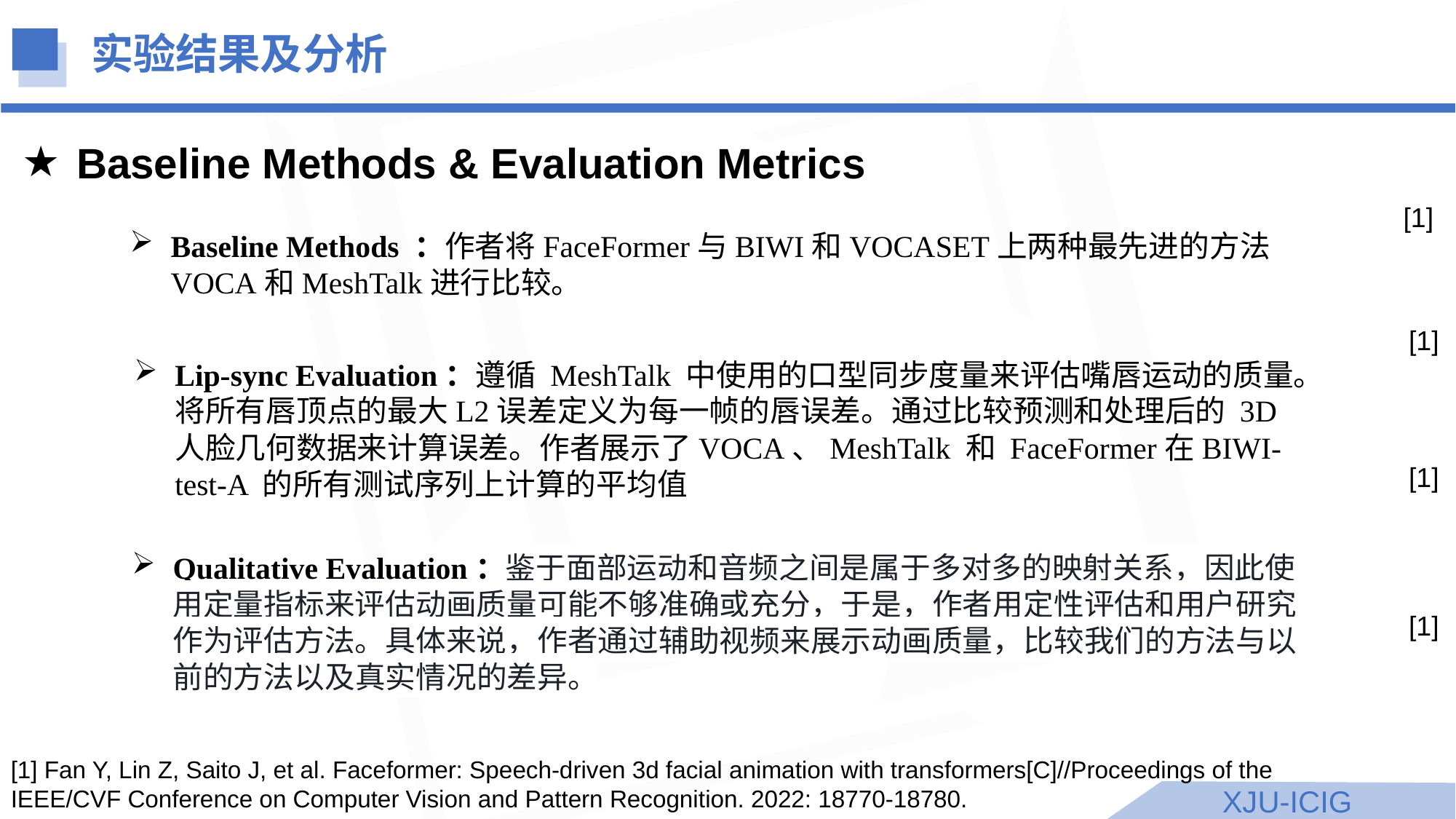

实验结果及分析

Baseline Methods & Evaluation Metrics
[1]
Baseline Methods ：作者将FaceFormer与BIWI和VOCASET上两种最先进的方法VOCA和MeshTalk进行比较。
[1]
Lip-sync Evaluation：遵循 MeshTalk 中使用的口型同步度量来评估嘴唇运动的质量。将所有唇顶点的最大L2误差定义为每一帧的唇误差。通过比较预测和处理后的 3D 人脸几何数据来计算误差。作者展示了VOCA、MeshTalk 和 FaceFormer在BIWI-test-A 的所有测试序列上计算的平均值
[1]
Qualitative Evaluation：鉴于面部运动和音频之间是属于多对多的映射关系，因此使用定量指标来评估动画质量可能不够准确或充分，于是，作者用定性评估和用户研究作为评估方法。具体来说，作者通过辅助视频来展示动画质量，比较我们的方法与以前的方法以及真实情况的差异。
[1]
[1] Fan Y, Lin Z, Saito J, et al. Faceformer: Speech-driven 3d facial animation with transformers[C]//Proceedings of the IEEE/CVF Conference on Computer Vision and Pattern Recognition. 2022: 18770-18780.
XJU-ICIG